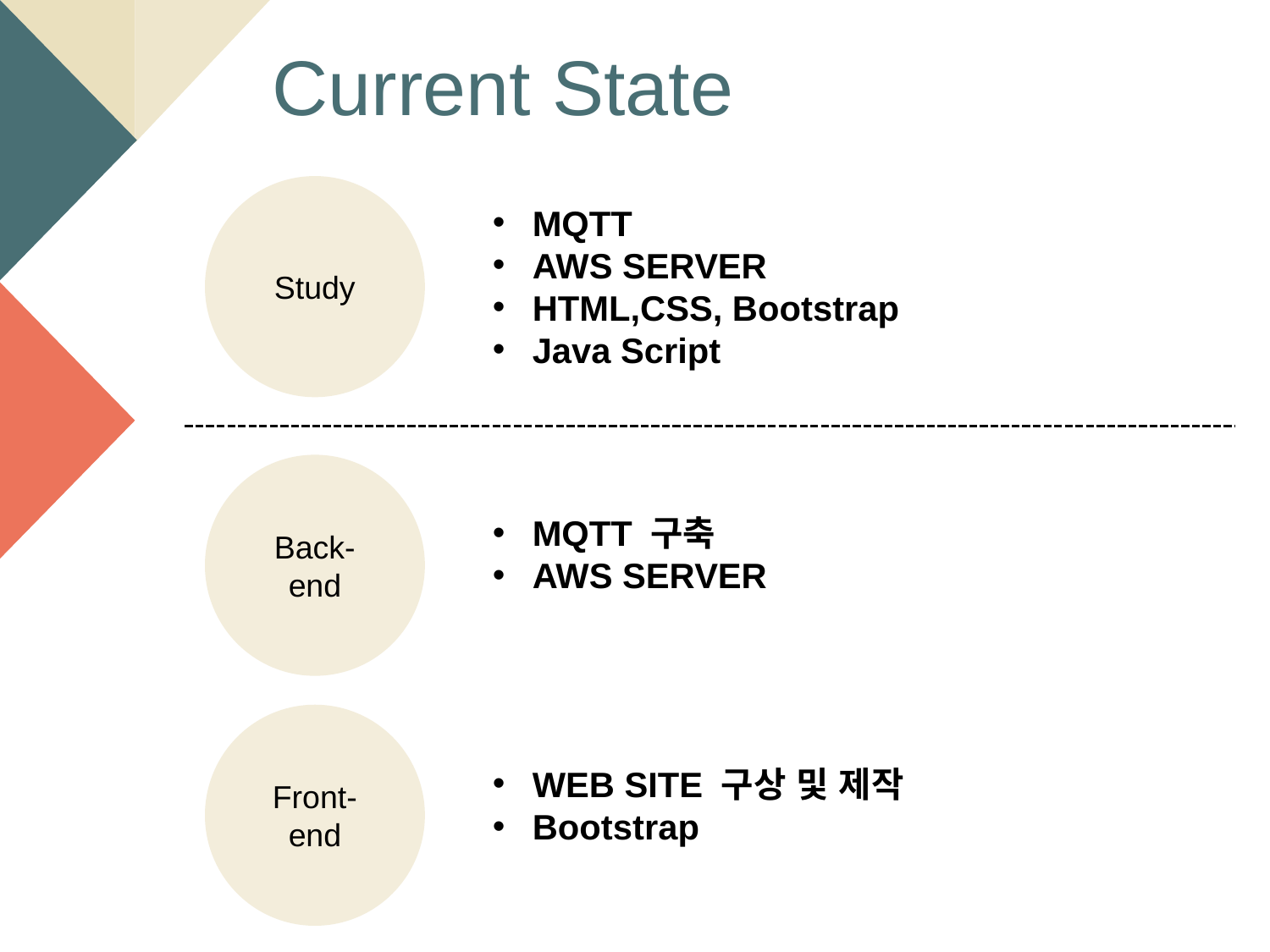

Current State
Study
MQTT
AWS SERVER
HTML,CSS, Bootstrap
Java Script

Back-
end
MQTT 구축
AWS SERVER

Front-end
WEB SITE 구상 및 제작
Bootstrap